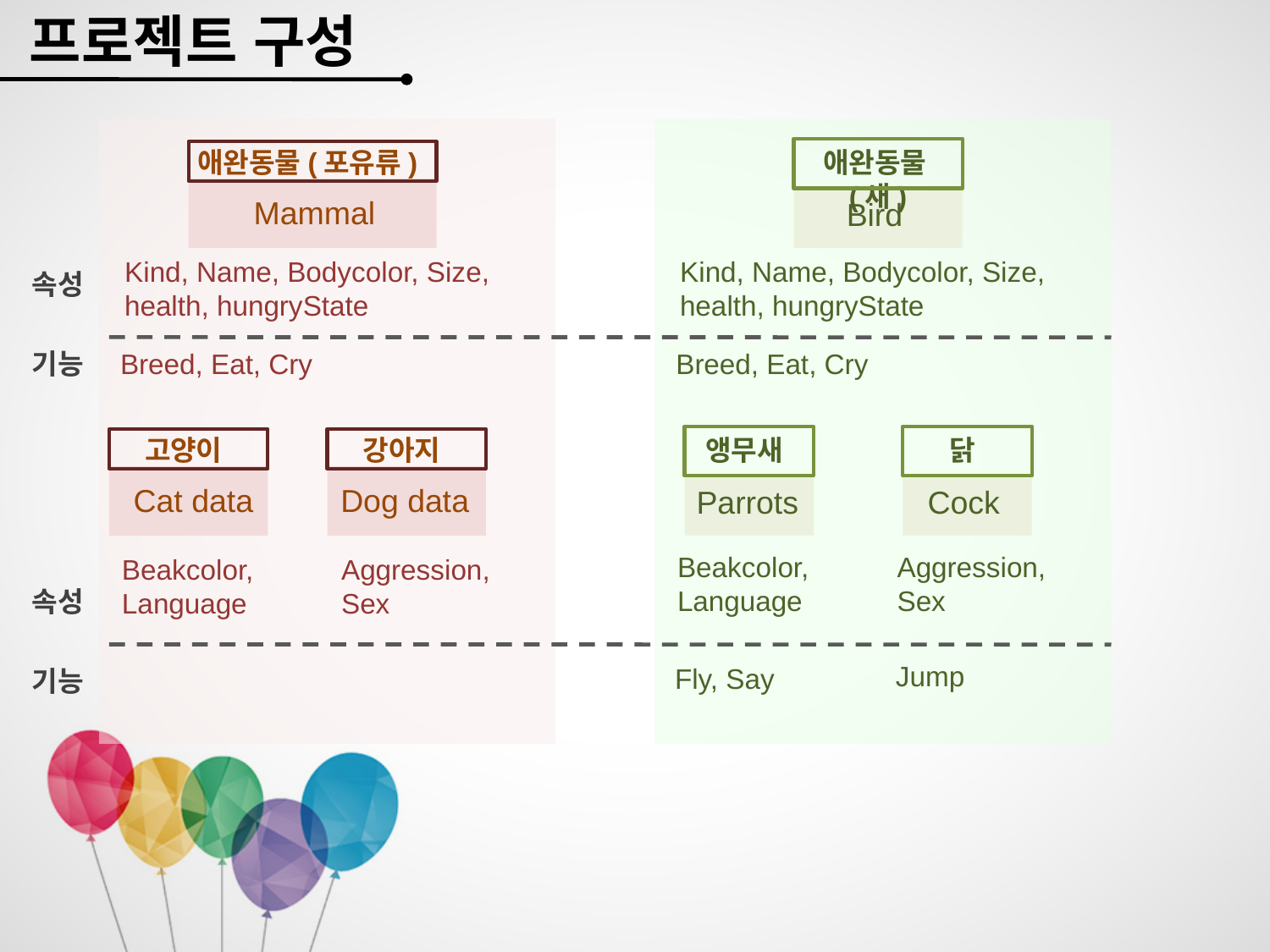

프로젝트 구성

애완동물(포유류)
애완동물(새)

Mammal
Bird

Kind, Name, Bodycolor, Size,
health, hungryState
Kind, Name, Bodycolor, Size,
health, hungryState
속성
기능
Breed, Eat, Cry
Breed, Eat, Cry
고양이
강아지
앵무새

닭

Cat data
Dog data
Parrots
Cock

Beakcolor,
Language
Aggression,
Sex
Beakcolor,
Language
Aggression,
Sex
속성
Jump
Fly, Say
기능